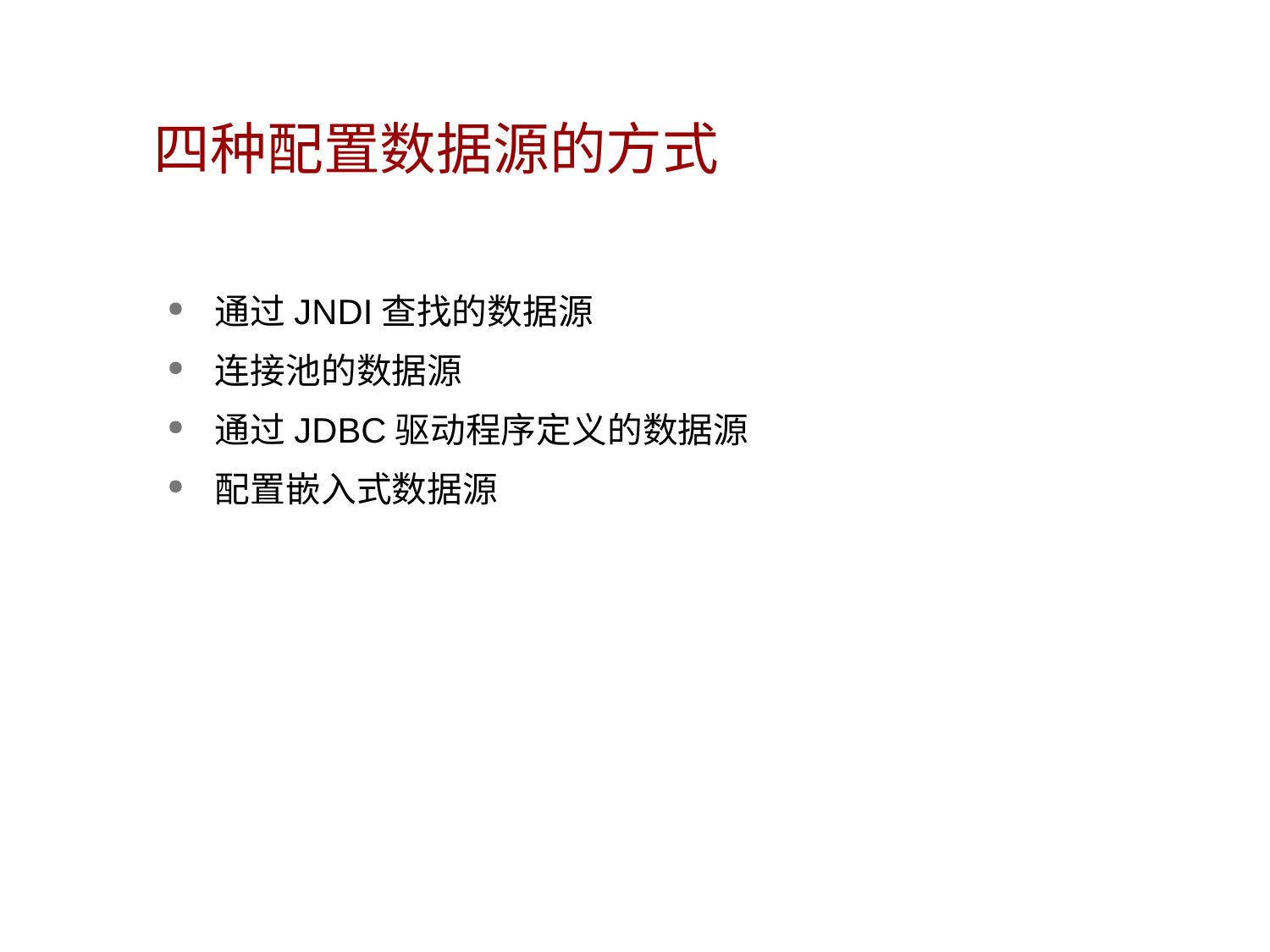

# 四种配置数据源的方式
通过JNDI查找的数据源
连接池的数据源
通过JDBC驱动程序定义的数据源
配置嵌入式数据源